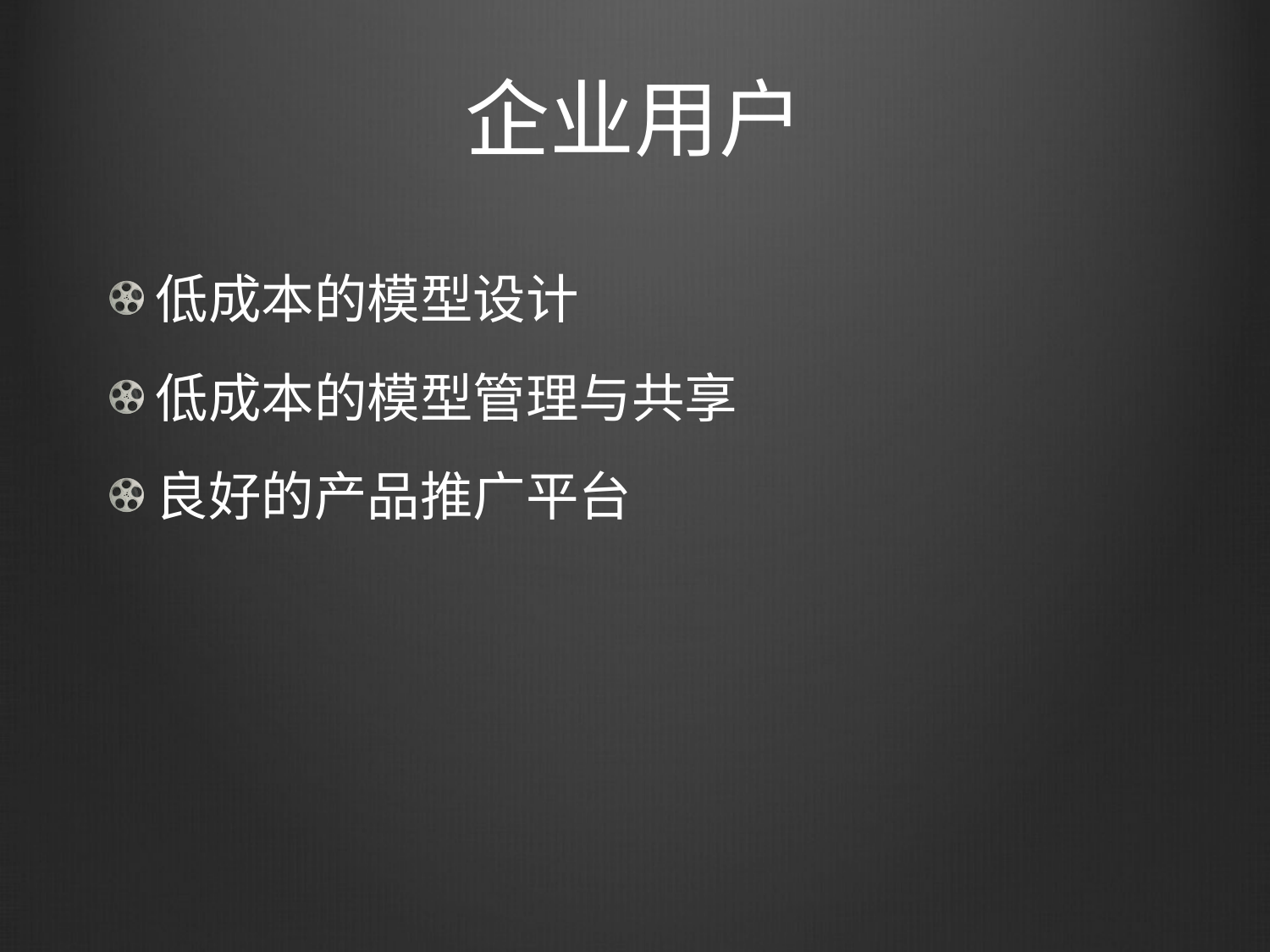

# 企业用户
低成本的模型设计
低成本的模型管理与共享
良好的产品推广平台